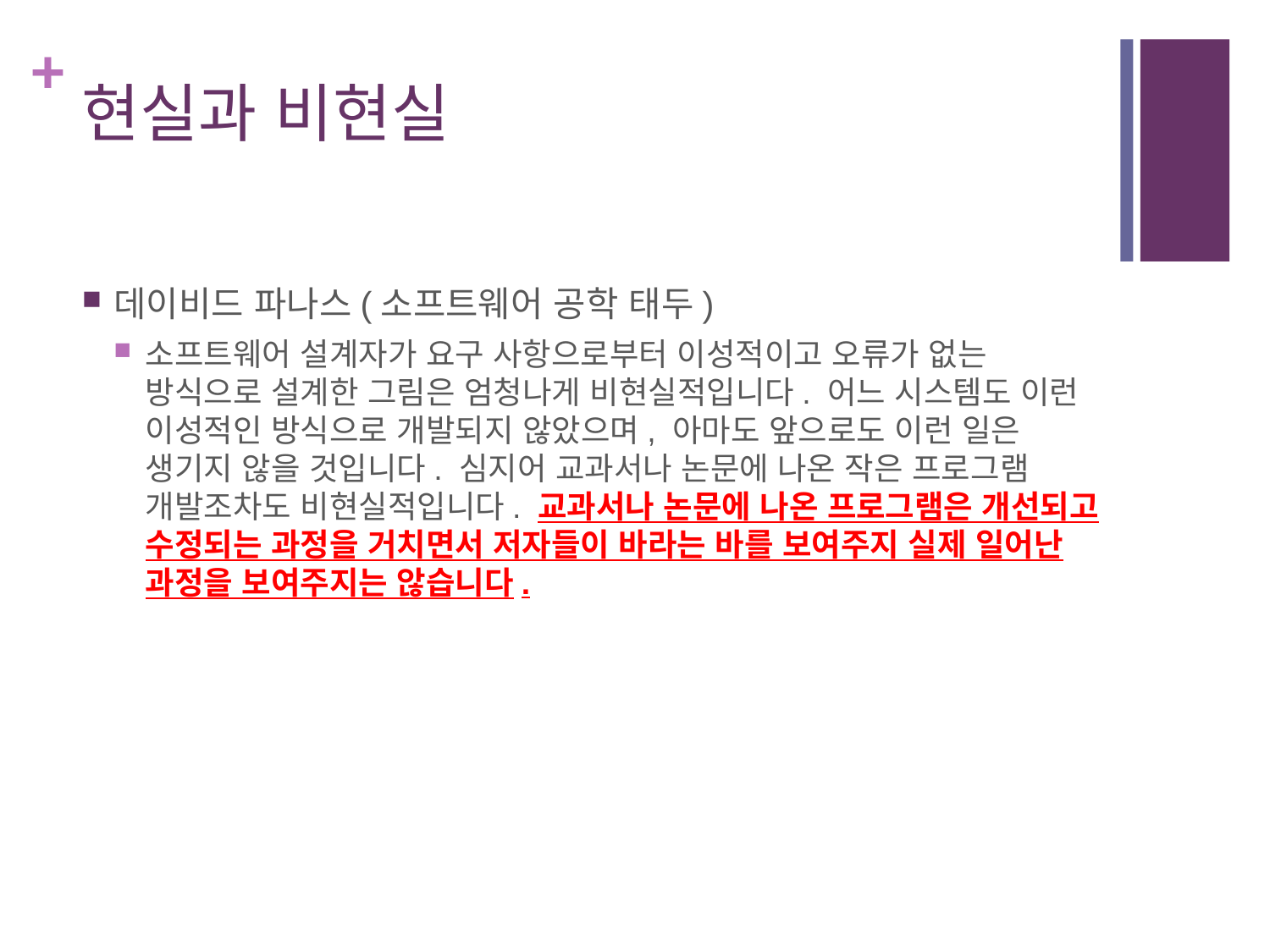

# 현실과 비현실
데이비드 파나스(소프트웨어 공학 태두)
소프트웨어 설계자가 요구 사항으로부터 이성적이고 오류가 없는 방식으로 설계한 그림은 엄청나게 비현실적입니다. 어느 시스템도 이런 이성적인 방식으로 개발되지 않았으며, 아마도 앞으로도 이런 일은 생기지 않을 것입니다. 심지어 교과서나 논문에 나온 작은 프로그램 개발조차도 비현실적입니다. 교과서나 논문에 나온 프로그램은 개선되고 수정되는 과정을 거치면서 저자들이 바라는 바를 보여주지 실제 일어난 과정을 보여주지는 않습니다.